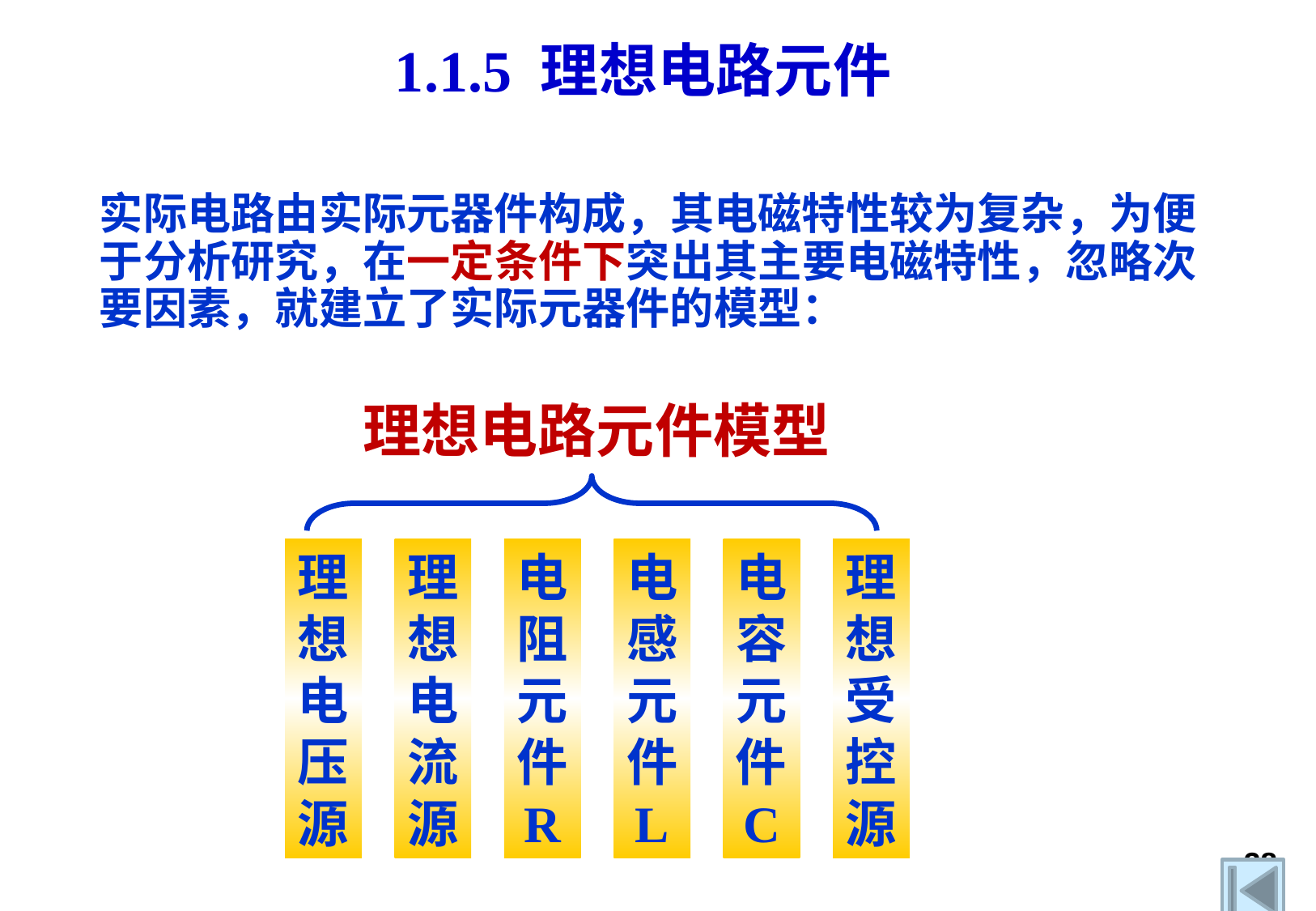

1.1.5 理想电路元件
实际电路由实际元器件构成，其电磁特性较为复杂，为便于分析研究，在一定条件下突出其主要电磁特性，忽略次要因素，就建立了实际元器件的模型：

理想电路元件模型
理想电压源
理想电流源
电阻元件 R
电感元件 L
电容元件C
理想受控源